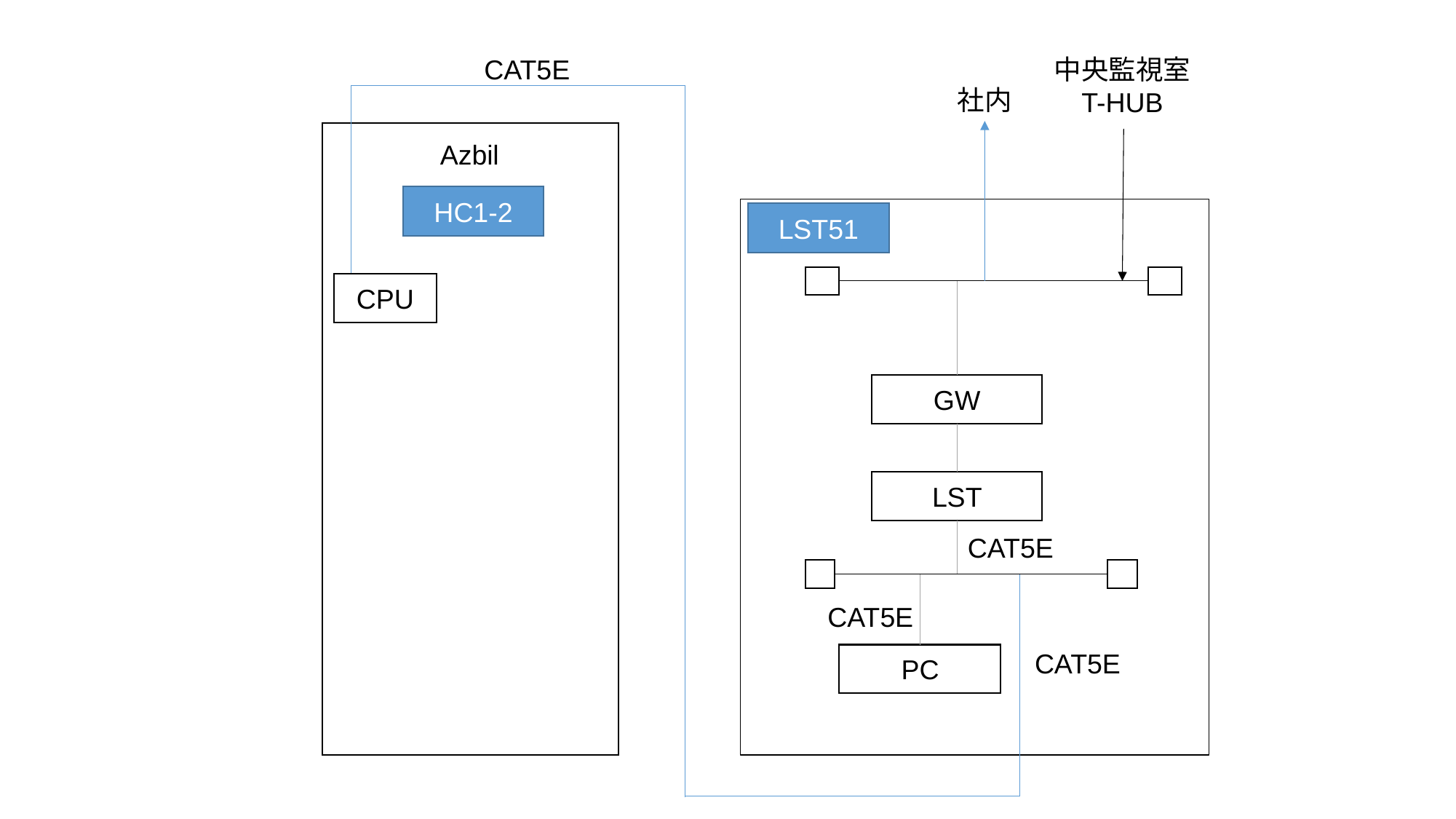

CAT5E
中央監視室
T-HUB
社内

Azbil
HC1-2

LST51

CPU
GW
LST
CAT5E

CAT5E
CAT5E
PC